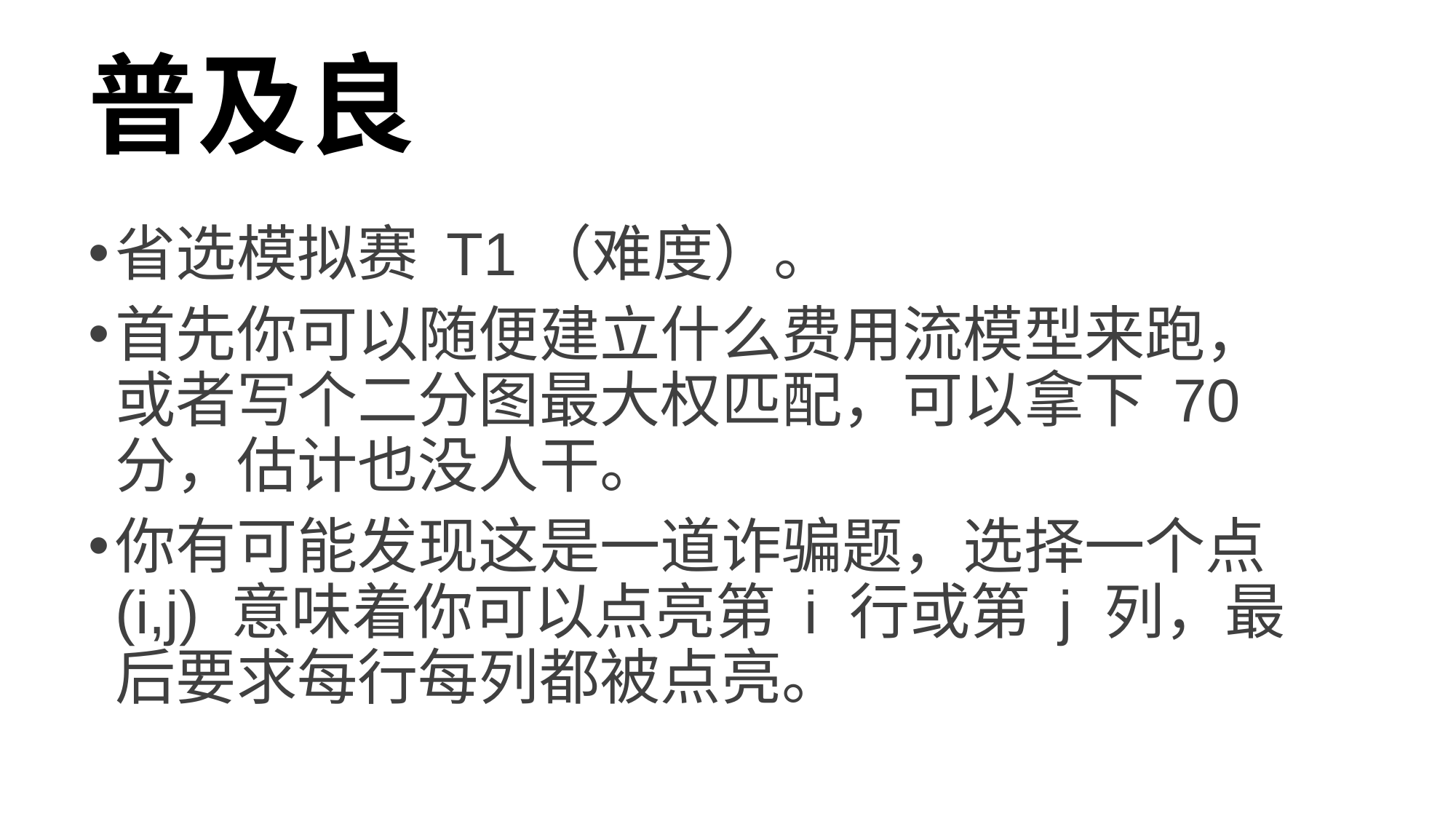

# 普及良
省选模拟赛 T1（难度）。
首先你可以随便建立什么费用流模型来跑，或者写个二分图最大权匹配，可以拿下 70 分，估计也没人干。
你有可能发现这是一道诈骗题，选择一个点 (i,j) 意味着你可以点亮第 i 行或第 j 列，最后要求每行每列都被点亮。